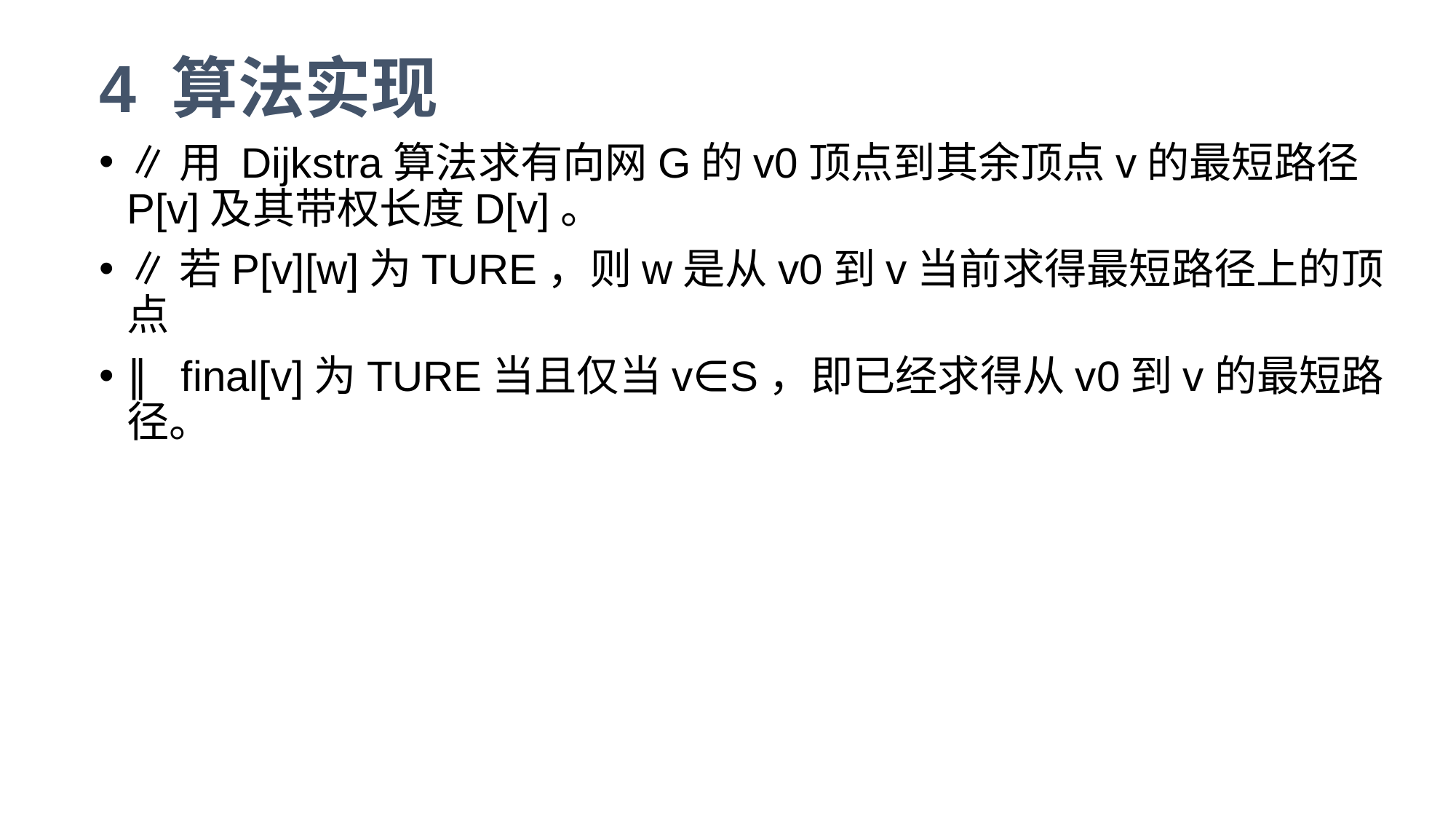

4 算法实现
∥用 Dijkstra算法求有向网G的v0顶点到其余顶点v的最短路径P[v]及其带权长度D[v]。
∥若P[v][w]为TURE，则w是从v0到v当前求得最短路径上的顶点
∥ final[v]为TURE当且仅当v∈S，即已经求得从v0到v的最短路径。